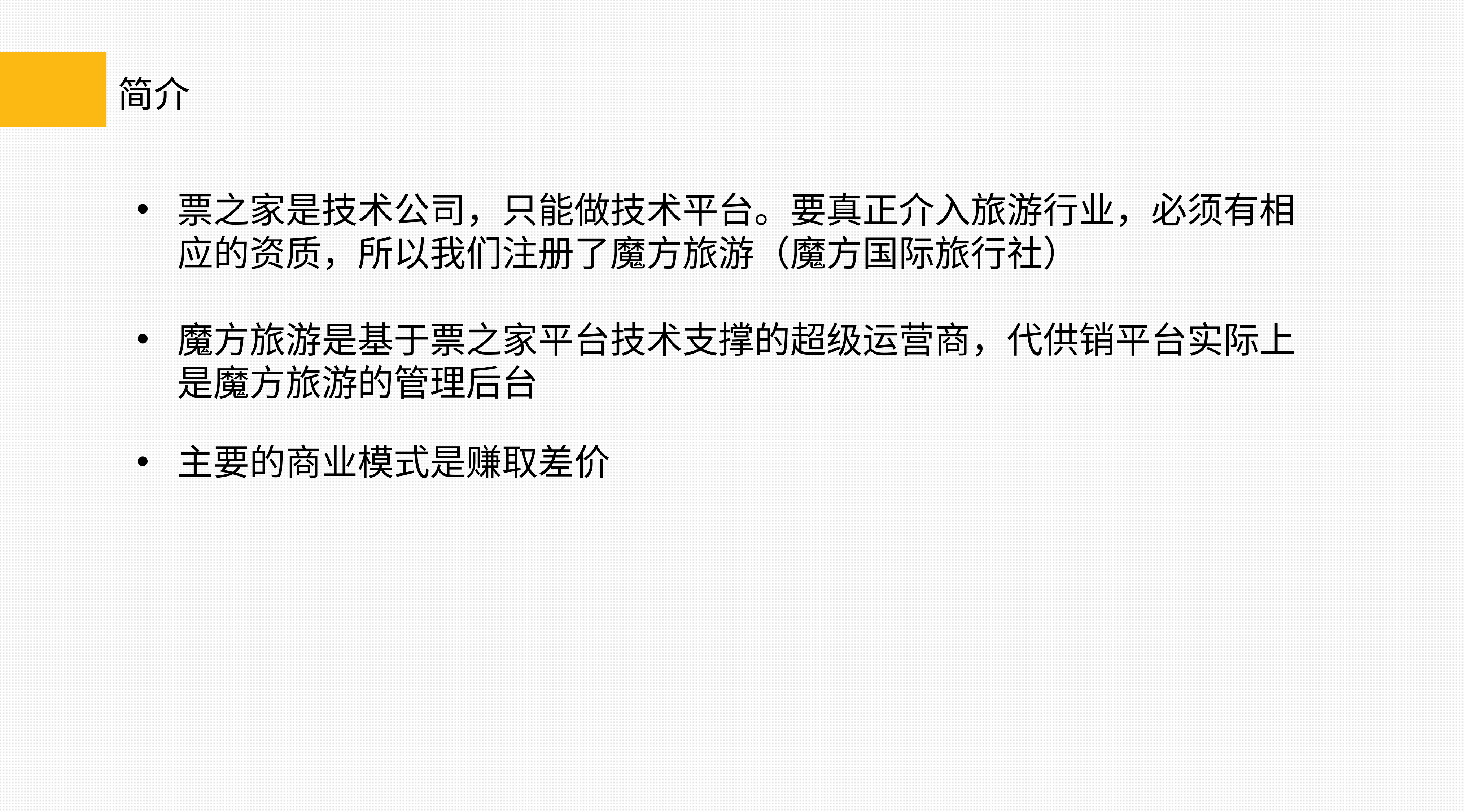

简介
票之家是技术公司，只能做技术平台。要真正介入旅游行业，必须有相应的资质，所以我们注册了魔方旅游（魔方国际旅行社）

魔方旅游是基于票之家平台技术支撑的超级运营商，代供销平台实际上是魔方旅游的管理后台

主要的商业模式是赚取差价